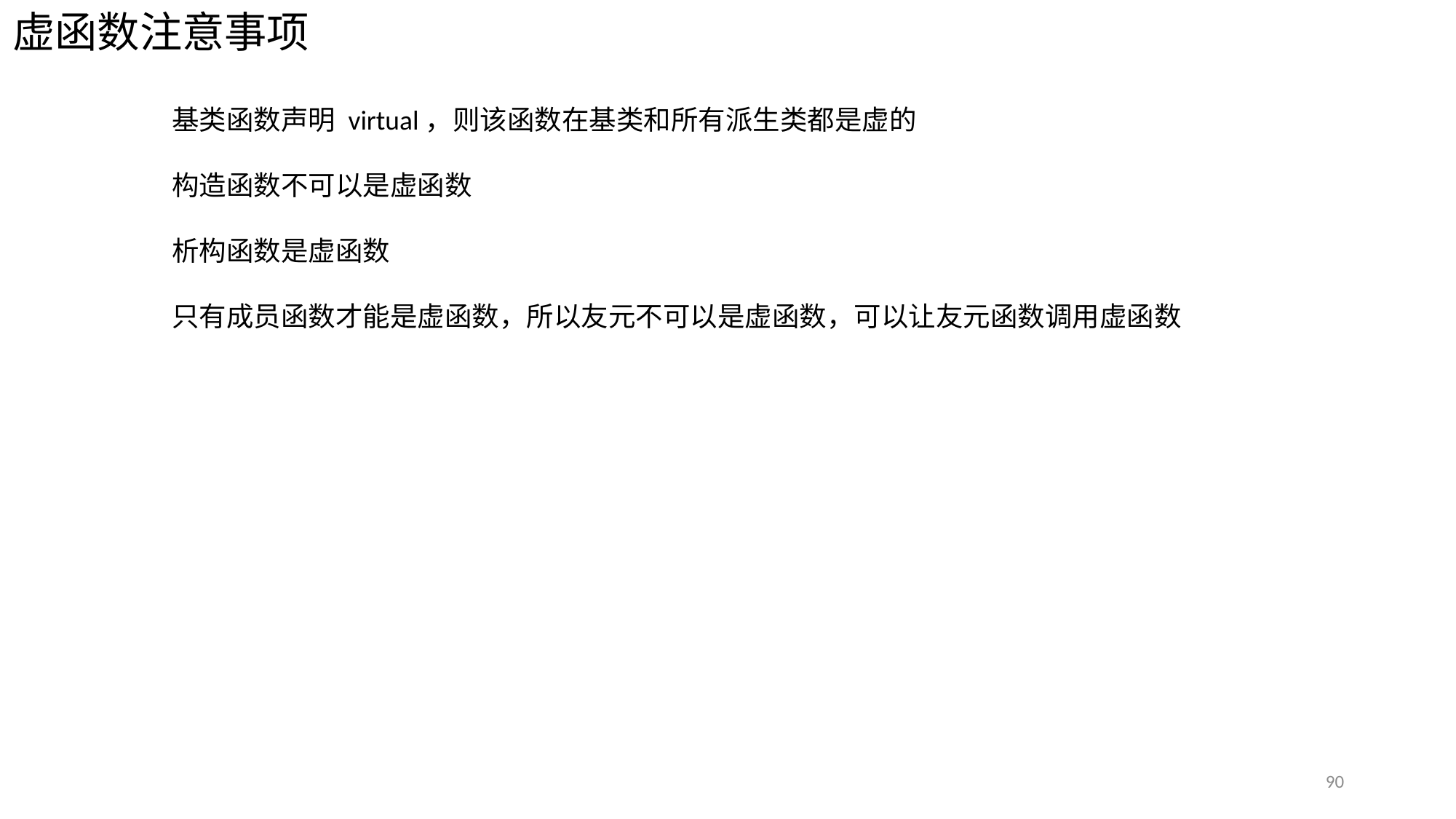

虚函数注意事项
基类函数声明 virtual，则该函数在基类和所有派生类都是虚的

构造函数不可以是虚函数

析构函数是虚函数

只有成员函数才能是虚函数，所以友元不可以是虚函数，可以让友元函数调用虚函数
90